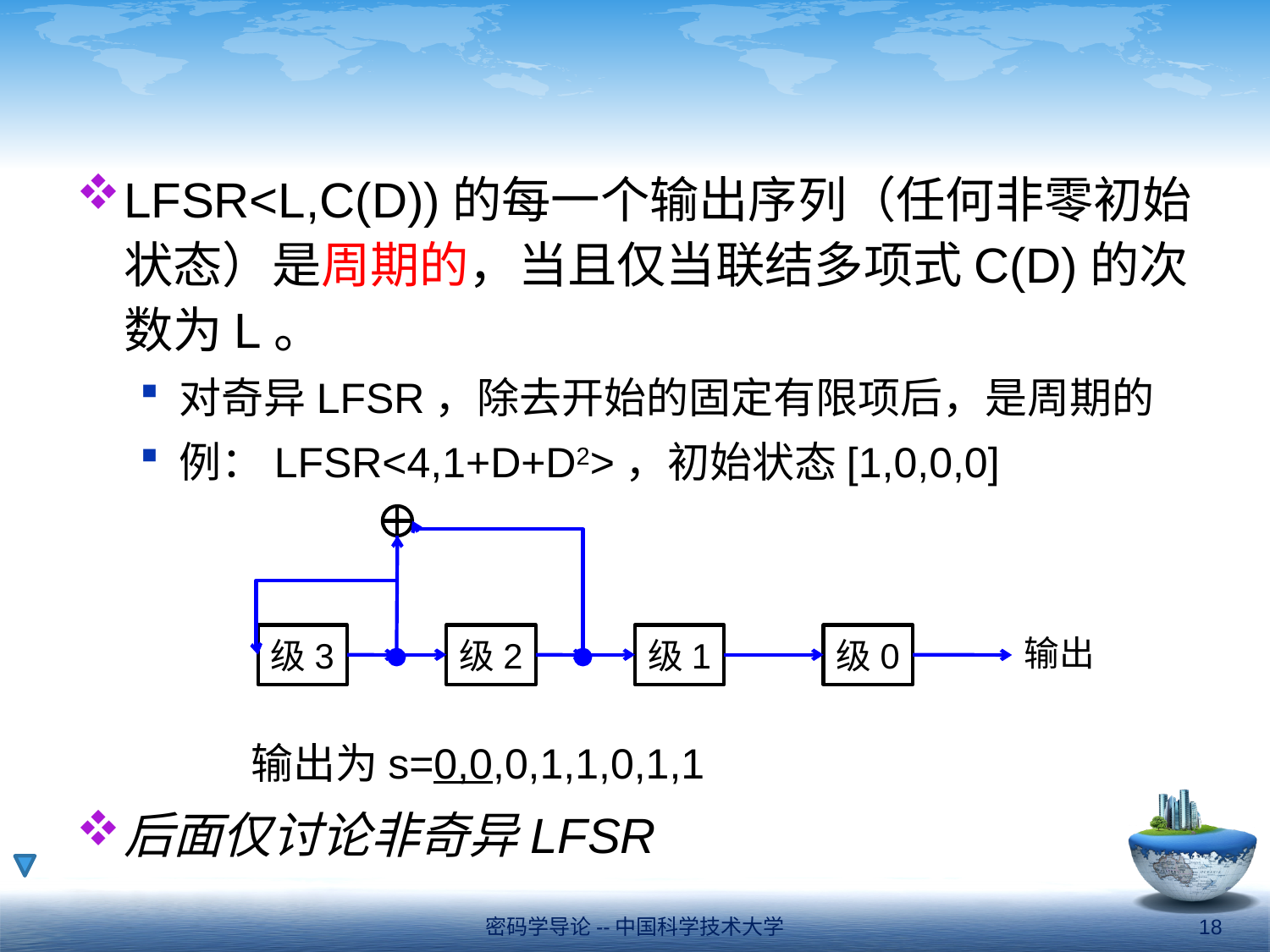

#
LFSR<L,C(D))的每一个输出序列（任何非零初始状态）是周期的，当且仅当联结多项式C(D)的次数为L。
对奇异LFSR，除去开始的固定有限项后，是周期的
例：LFSR<4,1+D+D2>，初始状态[1,0,0,0]

		输出为s=0,0,0,1,1,0,1,1
后面仅讨论非奇异LFSR

级3
级2
级1
级0
输出

密码学导论--中国科学技术大学
18